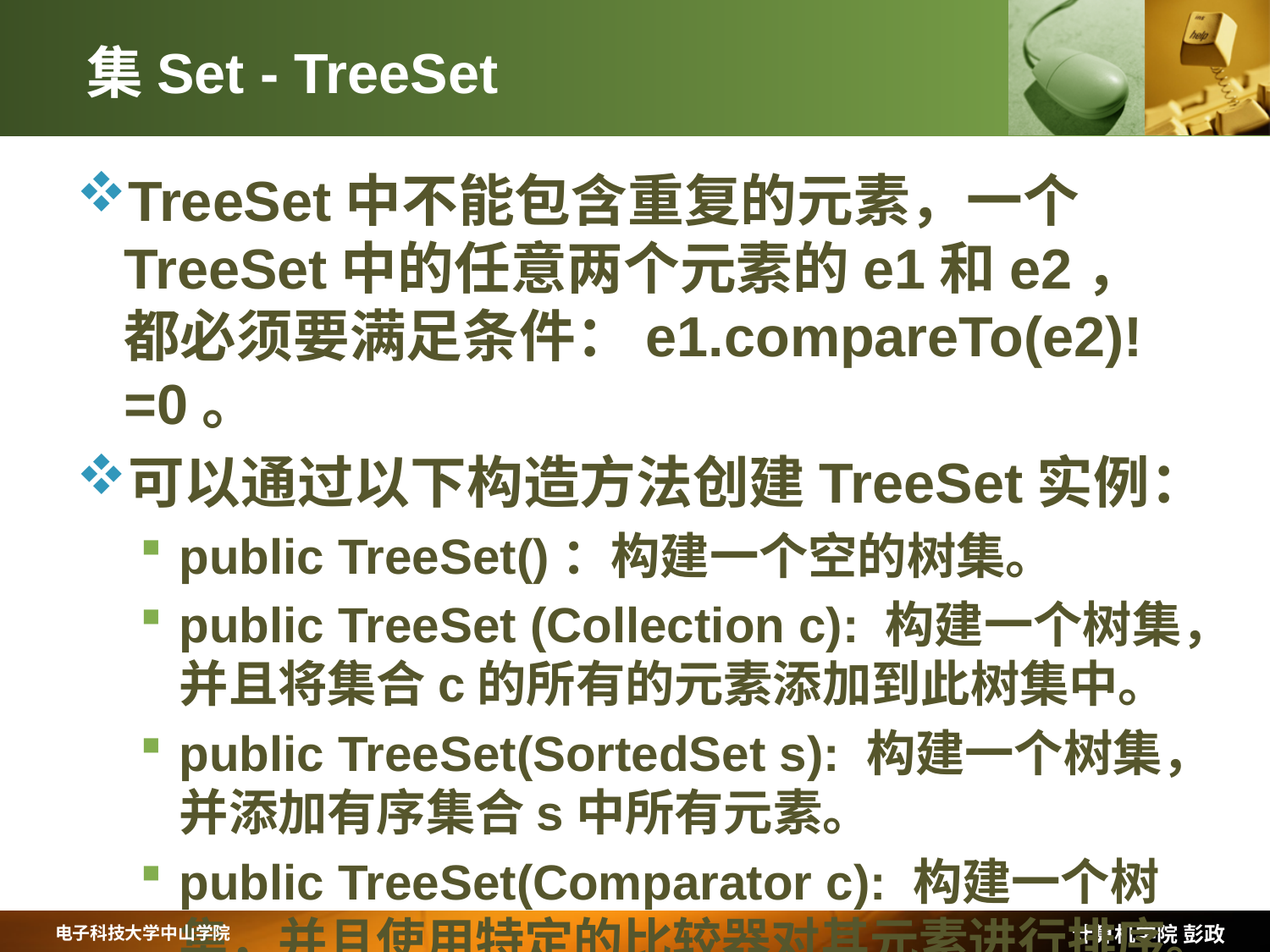

# 集Set - TreeSet
TreeSet中不能包含重复的元素，一个TreeSet中的任意两个元素的e1和e2，都必须要满足条件：e1.compareTo(e2)!=0。
可以通过以下构造方法创建TreeSet实例：
public TreeSet()：构建一个空的树集。
public TreeSet (Collection c): 构建一个树集，并且将集合c的所有的元素添加到此树集中。
public TreeSet(SortedSet s): 构建一个树集，并添加有序集合s中所有元素。
public TreeSet(Comparator c): 构建一个树集，并且使用特定的比较器对其元素进行排序。

计算机学院 彭政
电子科技大学中山学院